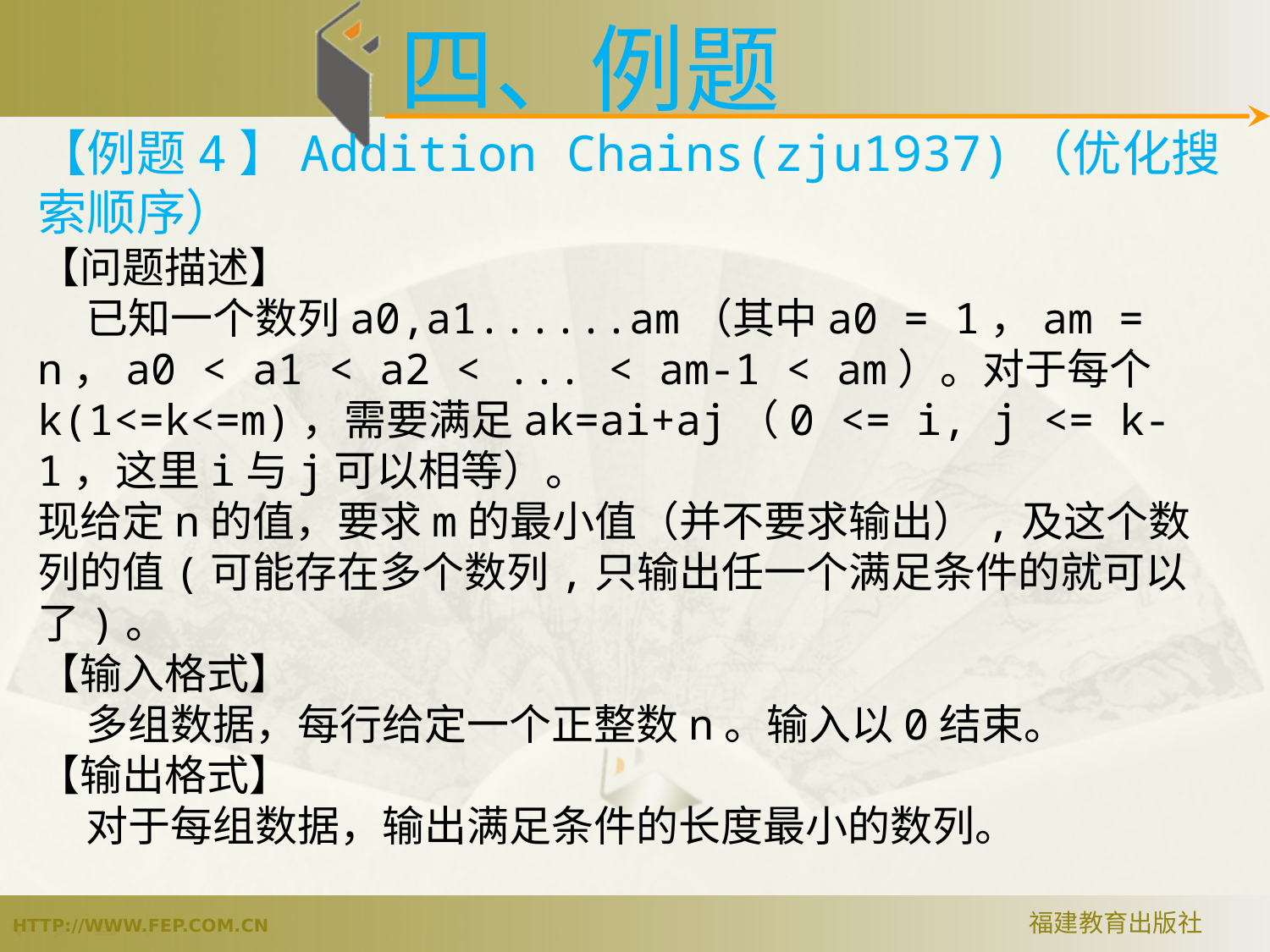

四、例题
【例题4】Addition Chains(zju1937)（优化搜索顺序）
【问题描述】
    已知一个数列a0,a1......am（其中a0 = 1，am = n，a0 < a1 < a2 < ... < am-1 < am）。对于每个k(1<=k<=m)，需要满足ak=ai+aj（0 <= i, j <= k-1，这里i与j可以相等）。
现给定n的值，要求m的最小值（并不要求输出）,及这个数列的值(可能存在多个数列,只输出任一个满足条件的就可以了)。
【输入格式】
    多组数据，每行给定一个正整数n。输入以0结束。
【输出格式】
    对于每组数据，输出满足条件的长度最小的数列。